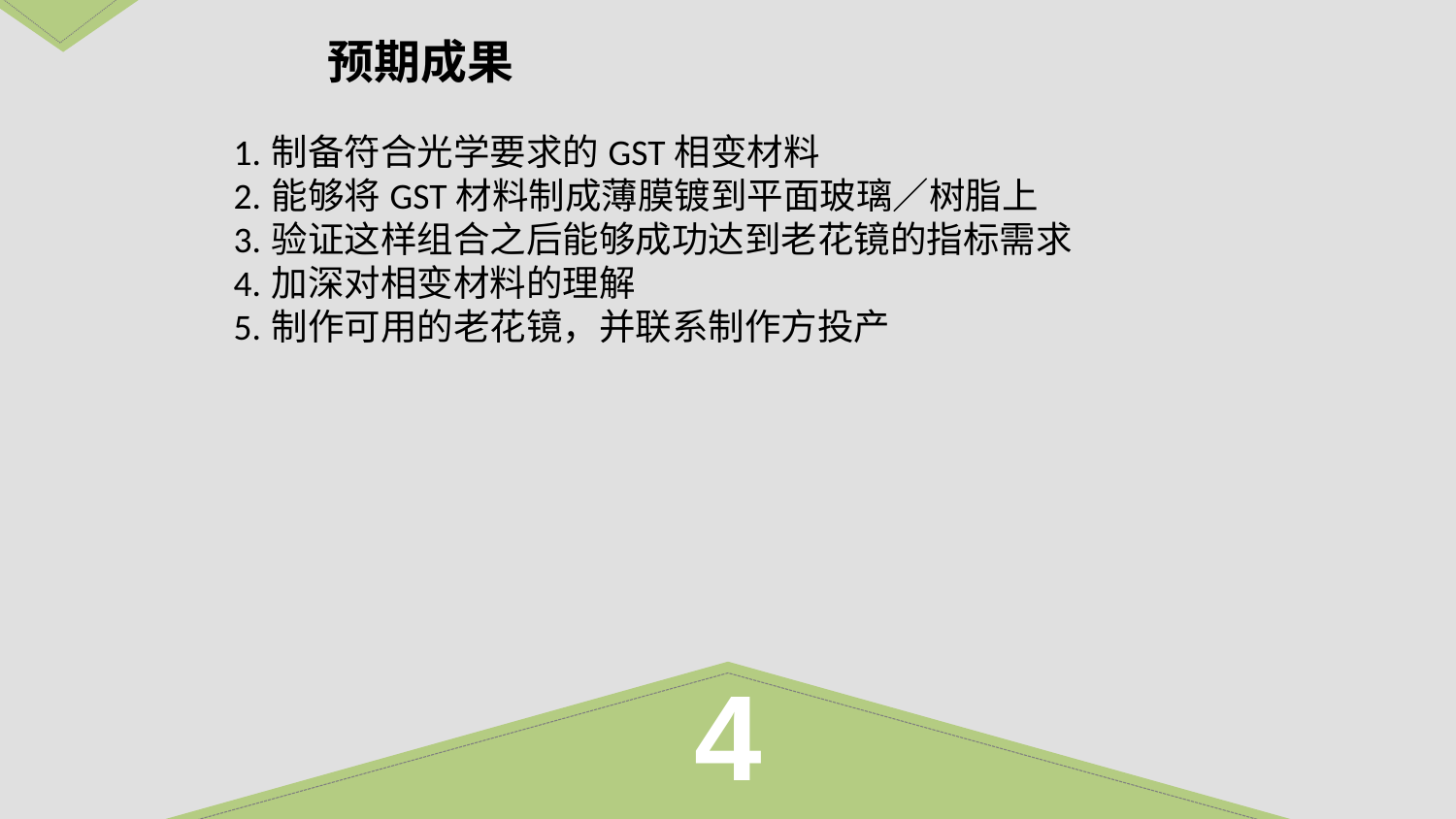

14

预期成果
制备符合光学要求的GST相变材料
能够将GST材料制成薄膜镀到平面玻璃／树脂上
验证这样组合之后能够成功达到老花镜的指标需求
加深对相变材料的理解
制作可用的老花镜，并联系制作方投产
4